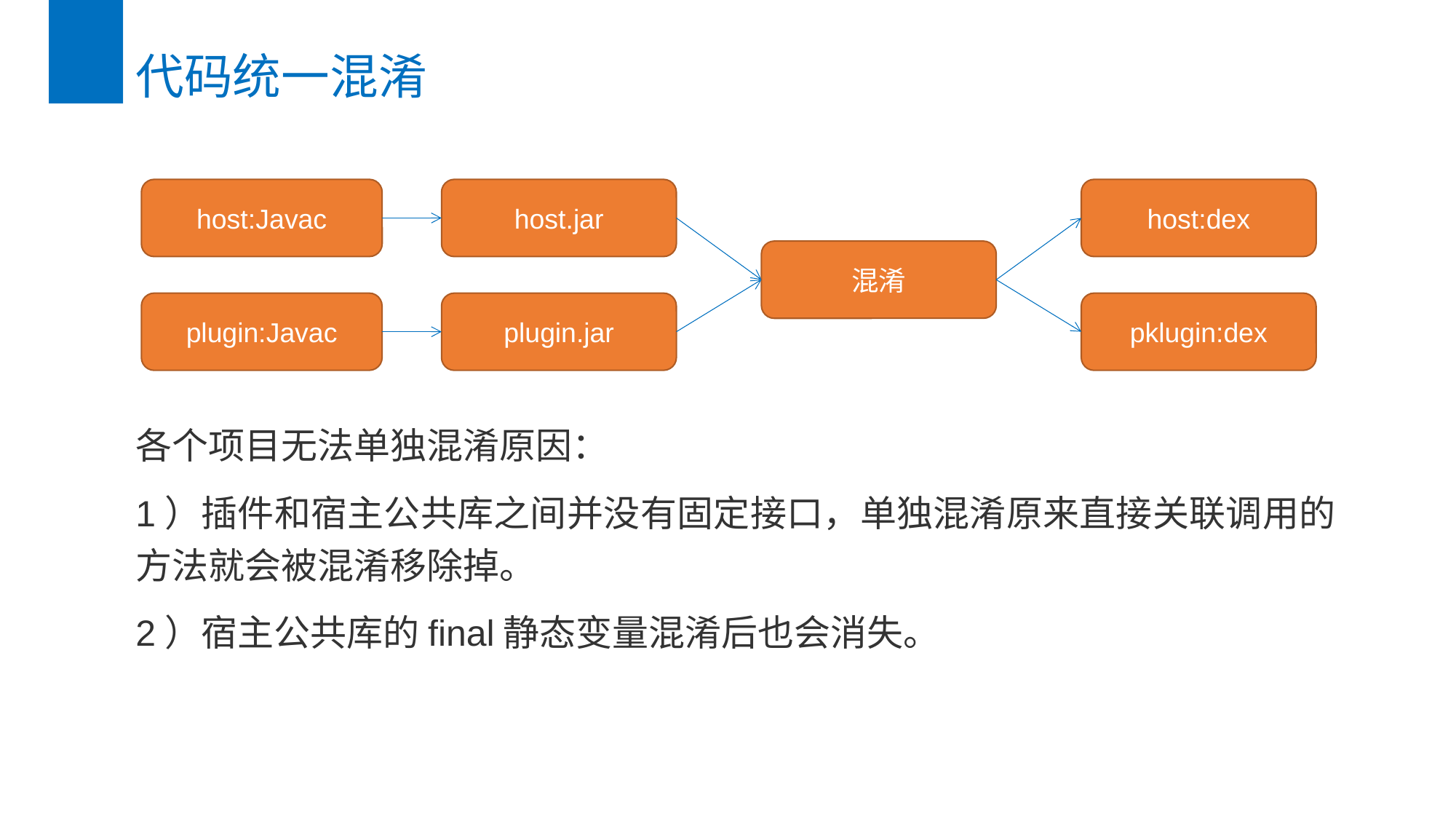

# 代码统一混淆
host:Javac
host.jar
host:dex
混淆
plugin:Javac
plugin.jar
pklugin:dex
各个项目无法单独混淆原因：
1）插件和宿主公共库之间并没有固定接口，单独混淆原来直接关联调用的方法就会被混淆移除掉。
2）宿主公共库的final静态变量混淆后也会消失。